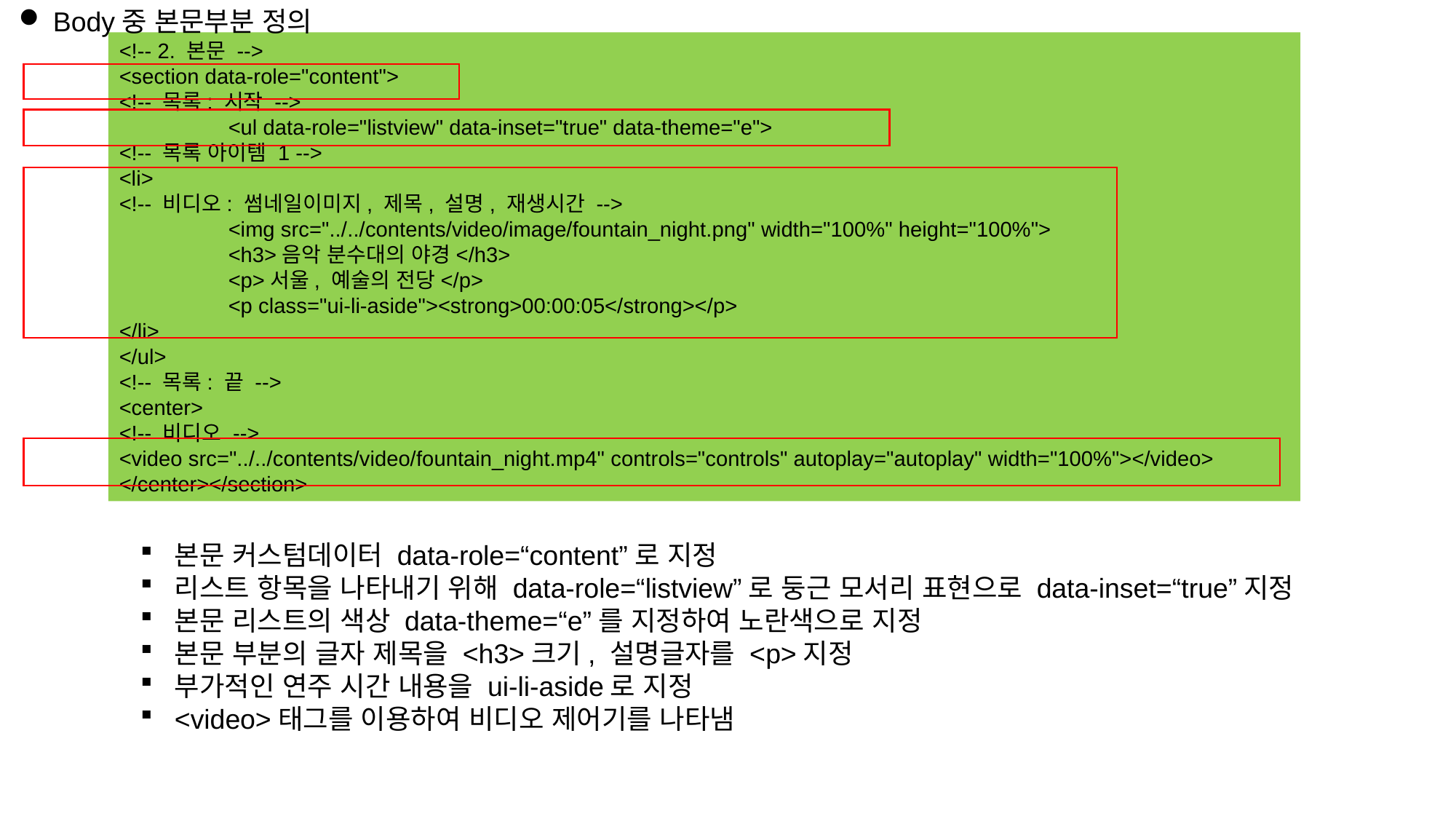

Body중 본문부분 정의
<!-- 2. 본문 -->
<section data-role="content">
<!-- 목록: 시작 -->
	<ul data-role="listview" data-inset="true" data-theme="e">
<!-- 목록 아이템 1 -->
<li>
<!-- 비디오: 썸네일이미지, 제목, 설명, 재생시간 -->
	<img src="../../contents/video/image/fountain_night.png" width="100%" height="100%">
	<h3>음악 분수대의 야경</h3>
	<p>서울, 예술의 전당</p>
	<p class="ui-li-aside"><strong>00:00:05</strong></p>
</li>
</ul>
<!-- 목록: 끝 -->
<center>
<!-- 비디오 -->
<video src="../../contents/video/fountain_night.mp4" controls="controls" autoplay="autoplay" width="100%"></video>
</center></section>

본문 커스텀데이터 data-role=“content”로 지정
리스트 항목을 나타내기 위해 data-role=“listview”로 둥근 모서리 표현으로 data-inset=“true”지정
본문 리스트의 색상 data-theme=“e”를 지정하여 노란색으로 지정
본문 부분의 글자 제목을 <h3>크기, 설명글자를 <p>지정
부가적인 연주 시간 내용을 ui-li-aside로 지정
<video>태그를 이용하여 비디오 제어기를 나타냄